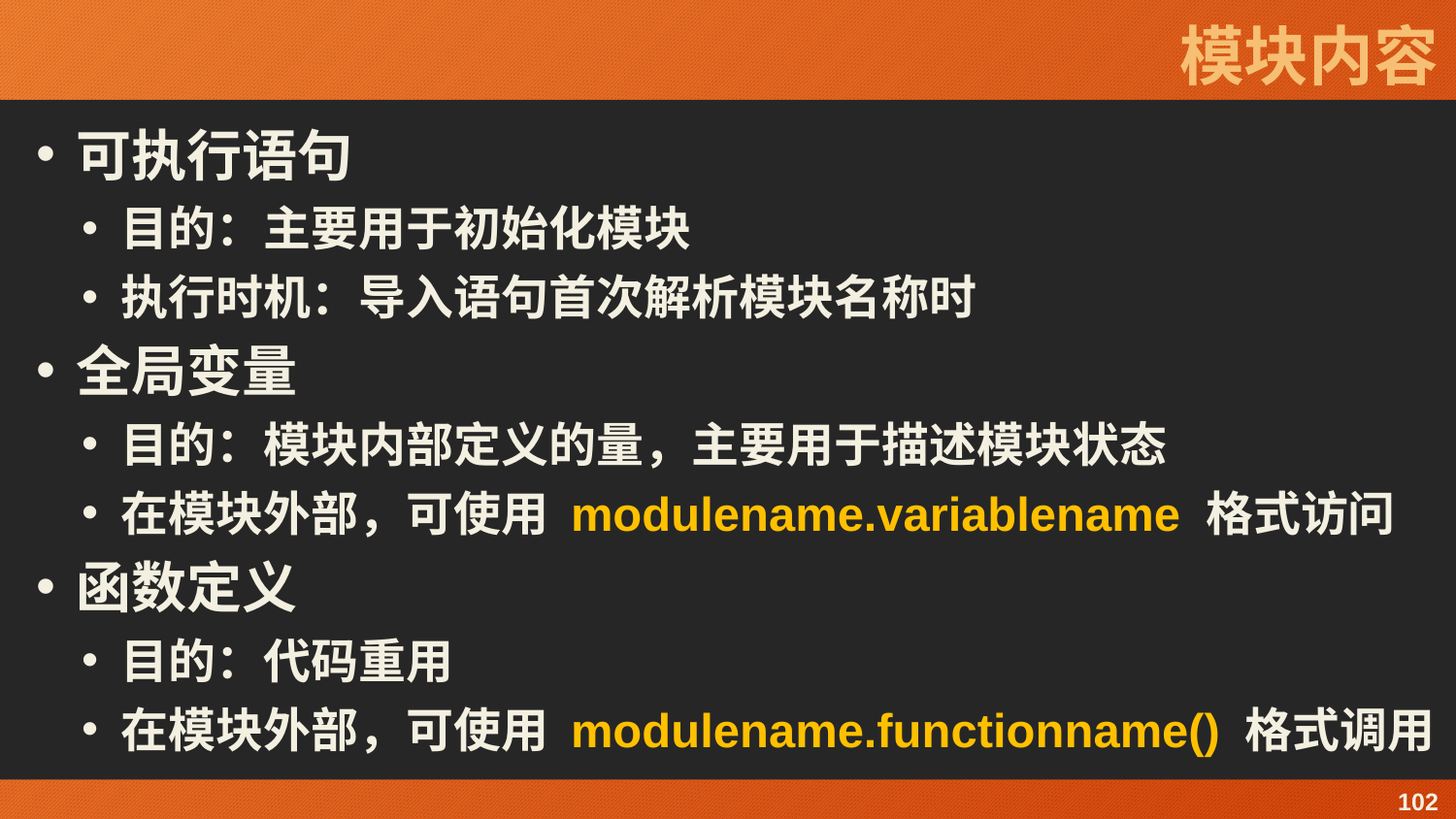

# 模块内容
可执行语句
目的：主要用于初始化模块
执行时机：导入语句首次解析模块名称时
全局变量
目的：模块内部定义的量，主要用于描述模块状态
在模块外部，可使用 modulename.variablename 格式访问
函数定义
目的：代码重用
在模块外部，可使用 modulename.functionname() 格式调用
102